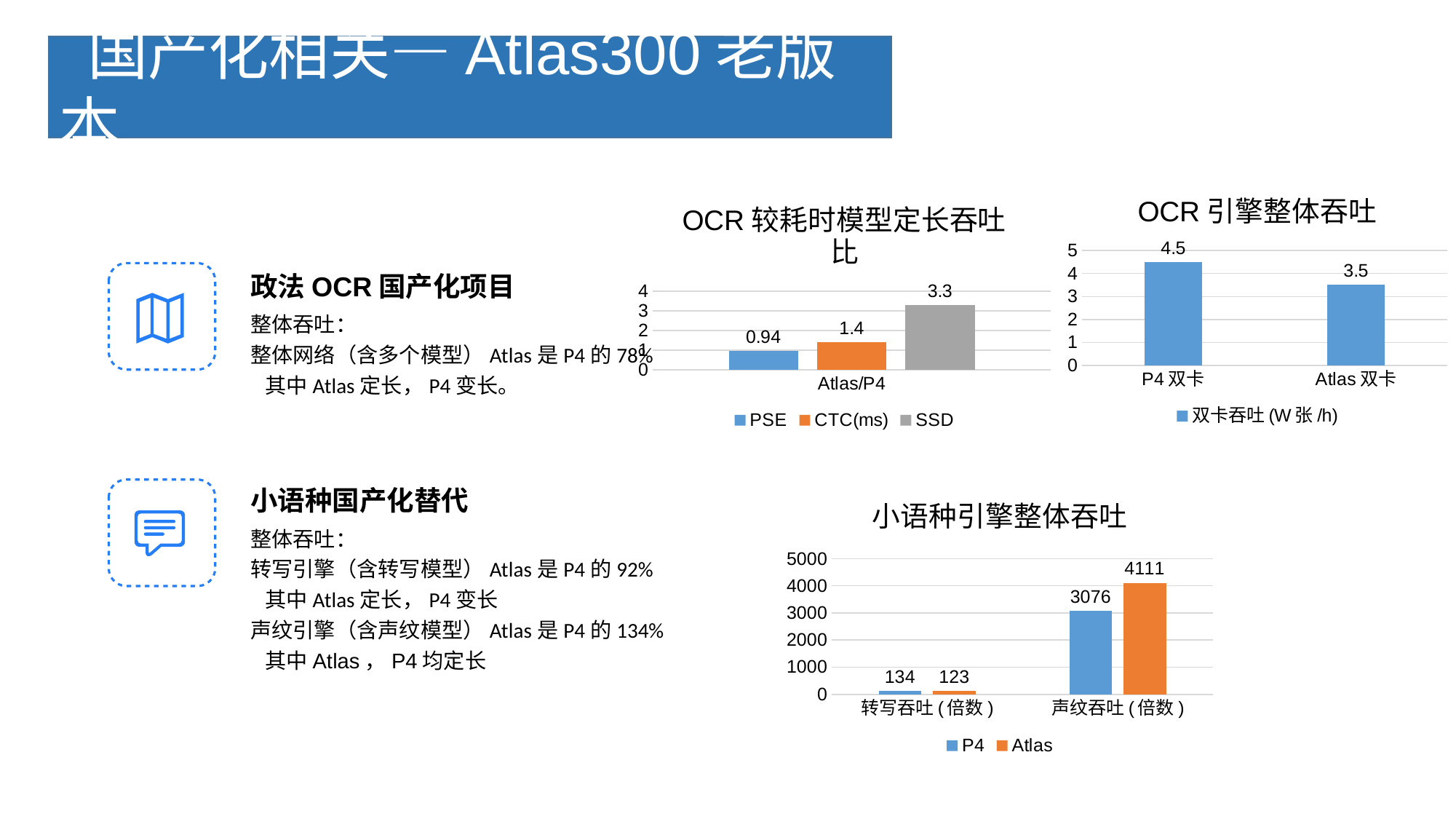

国产化相关—Atlas300老版本

### Chart: OCR引擎整体吞吐

| Category | 双卡吞吐(W张/h) |
|---|---|
| P4双卡 | 4.5 |
| Atlas双卡 | 3.5 |

### Chart: OCR较耗时模型定长吞吐比

| Category | PSE | CTC(ms) | SSD |
|---|---|---|---|
| Atlas/P4 | 0.94 | 1.4 | 3.3 |
政法OCR国产化项目
整体吞吐：
整体网络（含多个模型）Atlas是P4的78%
  其中Atlas定长，P4变长。

小语种国产化替代
整体吞吐：
转写引擎（含转写模型）Atlas是P4的92%
  其中Atlas定长，P4变长
声纹引擎（含声纹模型）Atlas是P4的134%
  其中Atlas，P4均定长

### Chart: 小语种引擎整体吞吐

| Category | P4 | Atlas |
|---|---|---|
| 转写吞吐(倍数) | 134.0 | 123.0 |
| 声纹吞吐(倍数) | 3076.0 | 4111.0 |